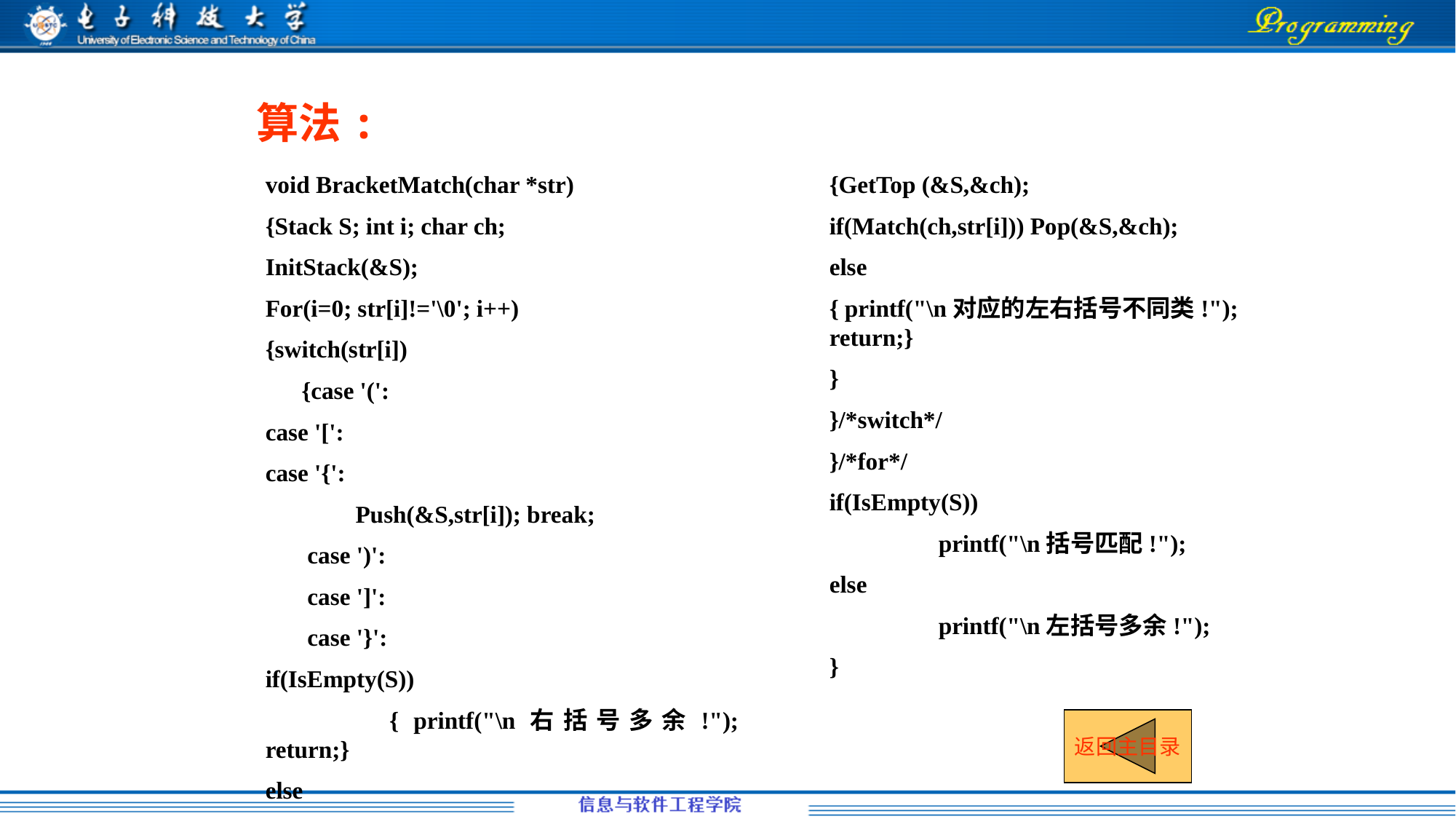

算法:
{GetTop (&S,&ch);
if(Match(ch,str[i])) Pop(&S,&ch);
else
{ printf("\n对应的左右括号不同类!");  return;}
}
}/*switch*/
}/*for*/
if(IsEmpty(S))
	printf("\n括号匹配!");
else
	printf("\n左括号多余!");
}
void BracketMatch(char *str)
{Stack S; int i; char ch;
InitStack(&S);
For(i=0; str[i]!='\0'; i++)
{switch(str[i])
      {case '(':
case '[':
case '{':
               Push(&S,str[i]); break;
       case ')':
       case ']':
       case '}':
if(IsEmpty(S))
	 { printf("\n右括号多余!");  return;}
else
返回主目录